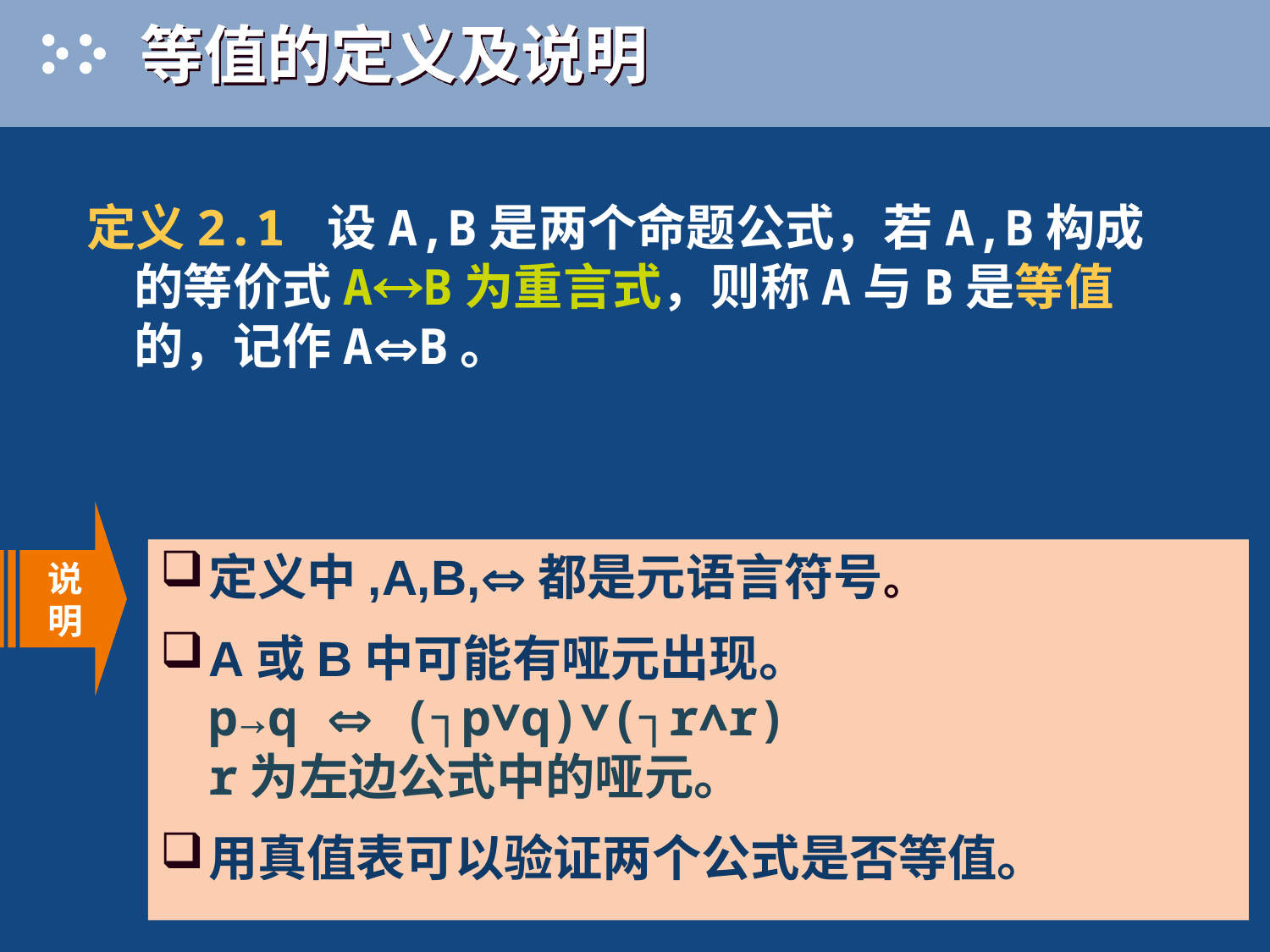

# 等值的定义及说明
定义2.1 设A,B是两个命题公式，若A,B构成的等价式A↔B为重言式，则称A与B是等值的，记作A⇔B。
定义中,A,B,⇔都是元语言符号。
A或B中可能有哑元出现。
p→q ⇔ (┐p∨q)∨(┐r∧r)
r为左边公式中的哑元。
用真值表可以验证两个公式是否等值。
说明